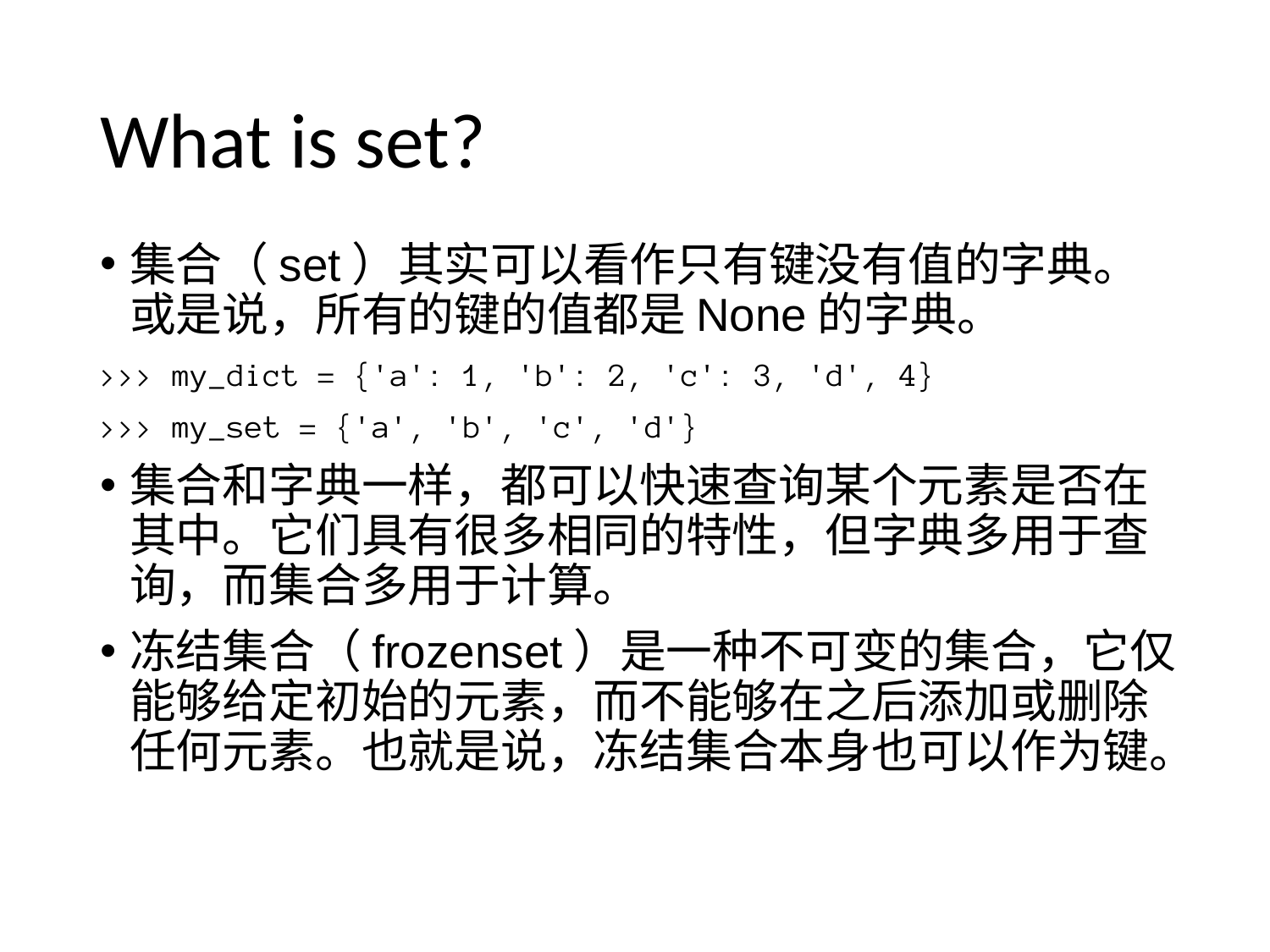

# What is set?
集合（set）其实可以看作只有键没有值的字典。或是说，所有的键的值都是None的字典。
>>> my_dict = {'a': 1, 'b': 2, 'c': 3, 'd', 4}
>>> my_set = {'a', 'b', 'c', 'd'}
集合和字典一样，都可以快速查询某个元素是否在其中。它们具有很多相同的特性，但字典多用于查询，而集合多用于计算。
冻结集合（frozenset）是一种不可变的集合，它仅能够给定初始的元素，而不能够在之后添加或删除任何元素。也就是说，冻结集合本身也可以作为键。